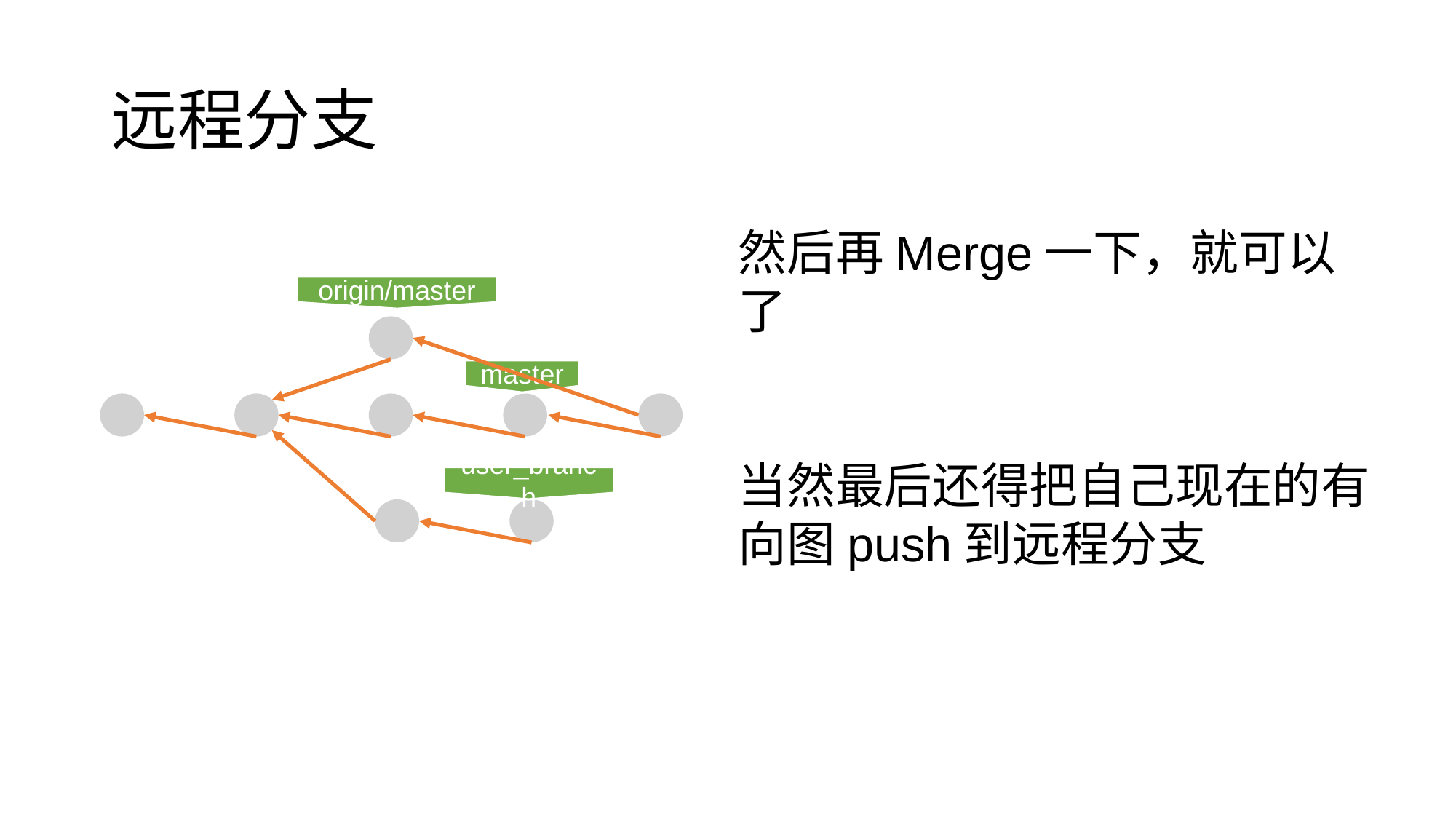

# 远程分支
然后再Merge一下，就可以了

当然最后还得把自己现在的有向图push到远程分支
origin/master

master

user_branch